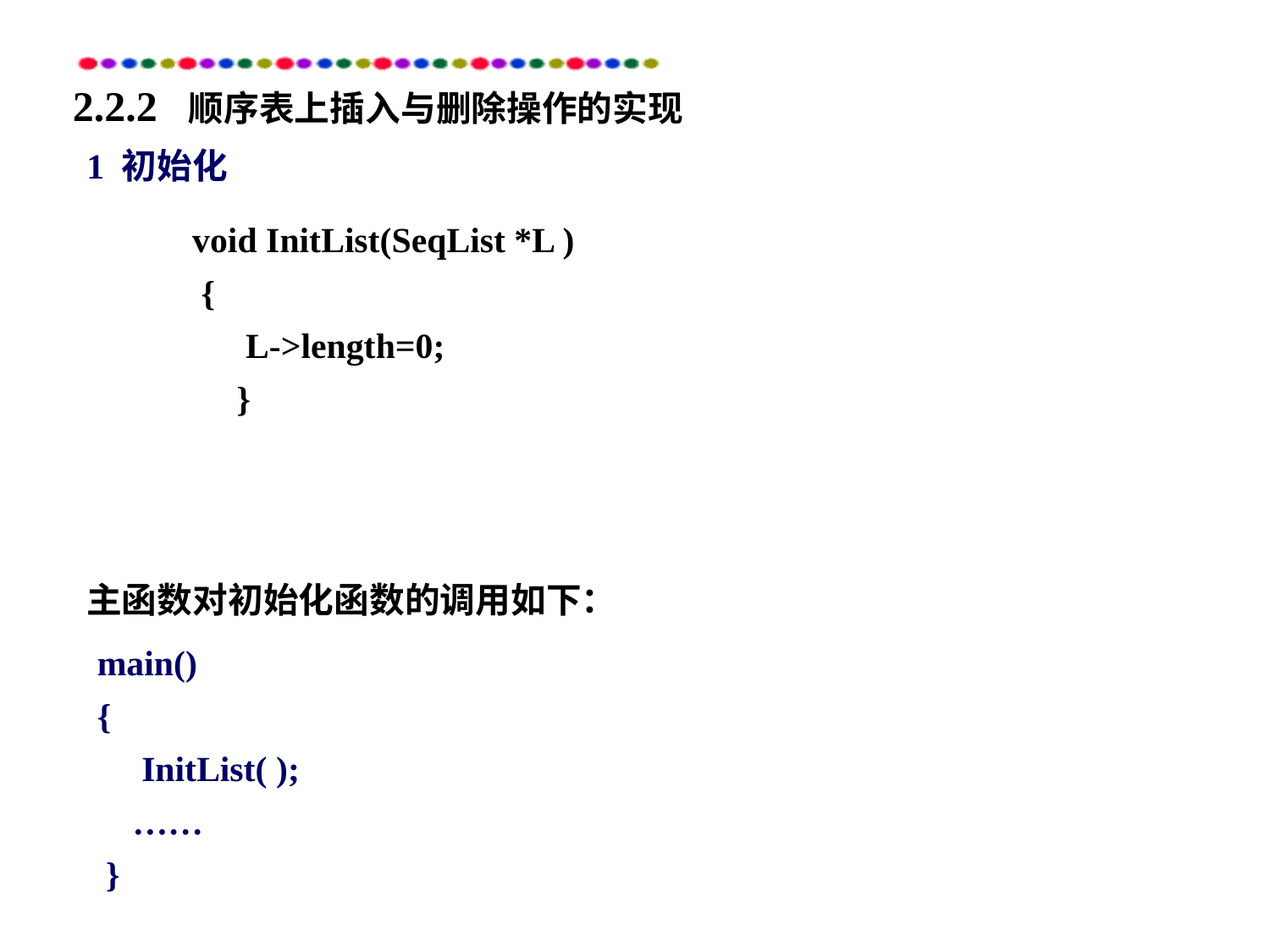

2.2.2  顺序表上插入与删除操作的实现
1 初始化
void InitList(SeqList *L )
 {
      L->length=0;
     }
主函数对初始化函数的调用如下：
main()
{
     InitList( );
    ……
 }